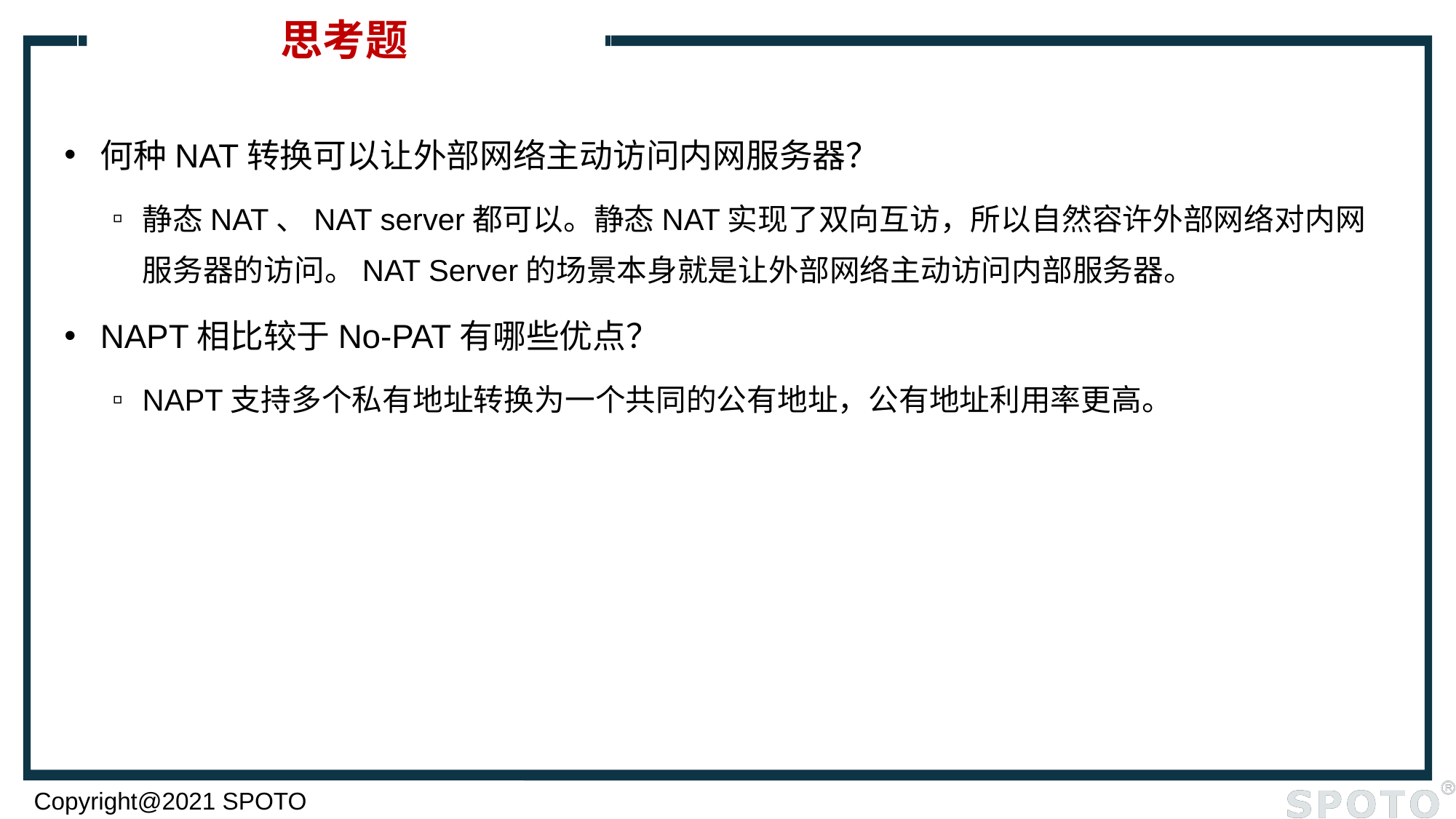

# 思考题
何种NAT转换可以让外部网络主动访问内网服务器？
静态NAT、NAT server都可以。静态NAT实现了双向互访，所以自然容许外部网络对内网服务器的访问。NAT Server的场景本身就是让外部网络主动访问内部服务器。
NAPT相比较于No-PAT有哪些优点？
NAPT支持多个私有地址转换为一个共同的公有地址，公有地址利用率更高。